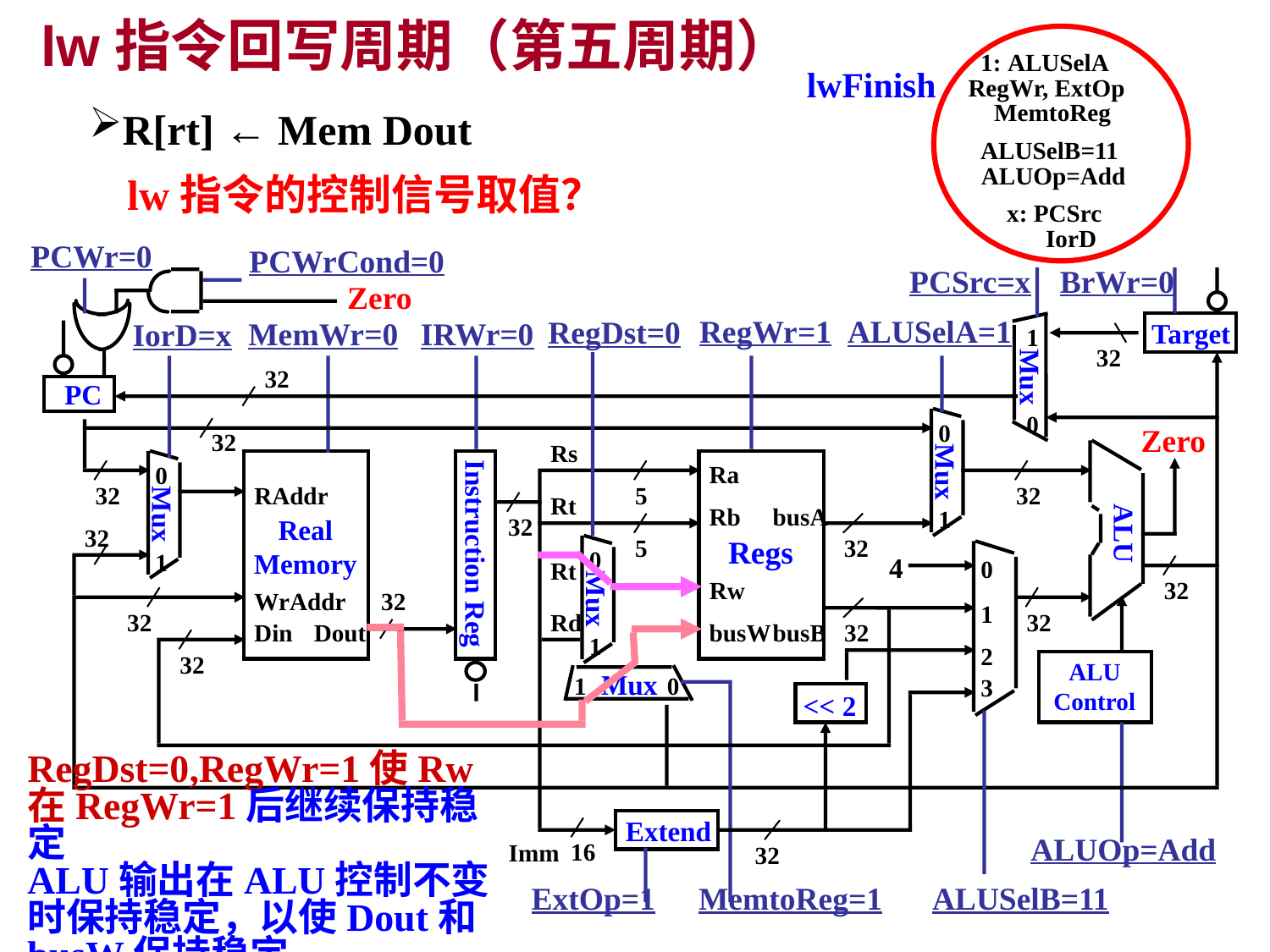

# lw指令回写周期（第五周期）

1: ALUSelA
lwFinish
RegWr, ExtOp
MemtoReg
ALUSelB=11
ALUOp=Add
x: PCSrc
IorD
R[rt] ← Mem Dout
lw指令的控制信号取值？
PCWr=0
PCWrCond=0
PCSrc=x
BrWr=0

Zero

RegWr=1
ALUSelA=1
RegDst=0
MemWr=0
IRWr=0
IorD=x
Target

1

32

Mux

32
PC

0

0

Mux
1

Zero

32

Rs

ALU

0

Mux
1

Ra

32
RAddr
5
32
Rt

Rb
busA

32
Real
Memory

32

Regs
5
32
Instruction Reg

0

Mux
1

4

0
Rt

Rw
32
WrAddr
32

1

32
Rd
32

Din
Dout
busW
busB
32

2

32

ALU
Control

Mux
1
0

3

<< 2

RegDst=0,RegWr=1使Rw在RegWr=1后继续保持稳定
ALU输出在ALU控制不变时保持稳定，以使Dout和busW保持稳定。

Extend

ALUOp=Add

16
Imm
32

ExtOp=1
MemtoReg=1
ALUSelB=11